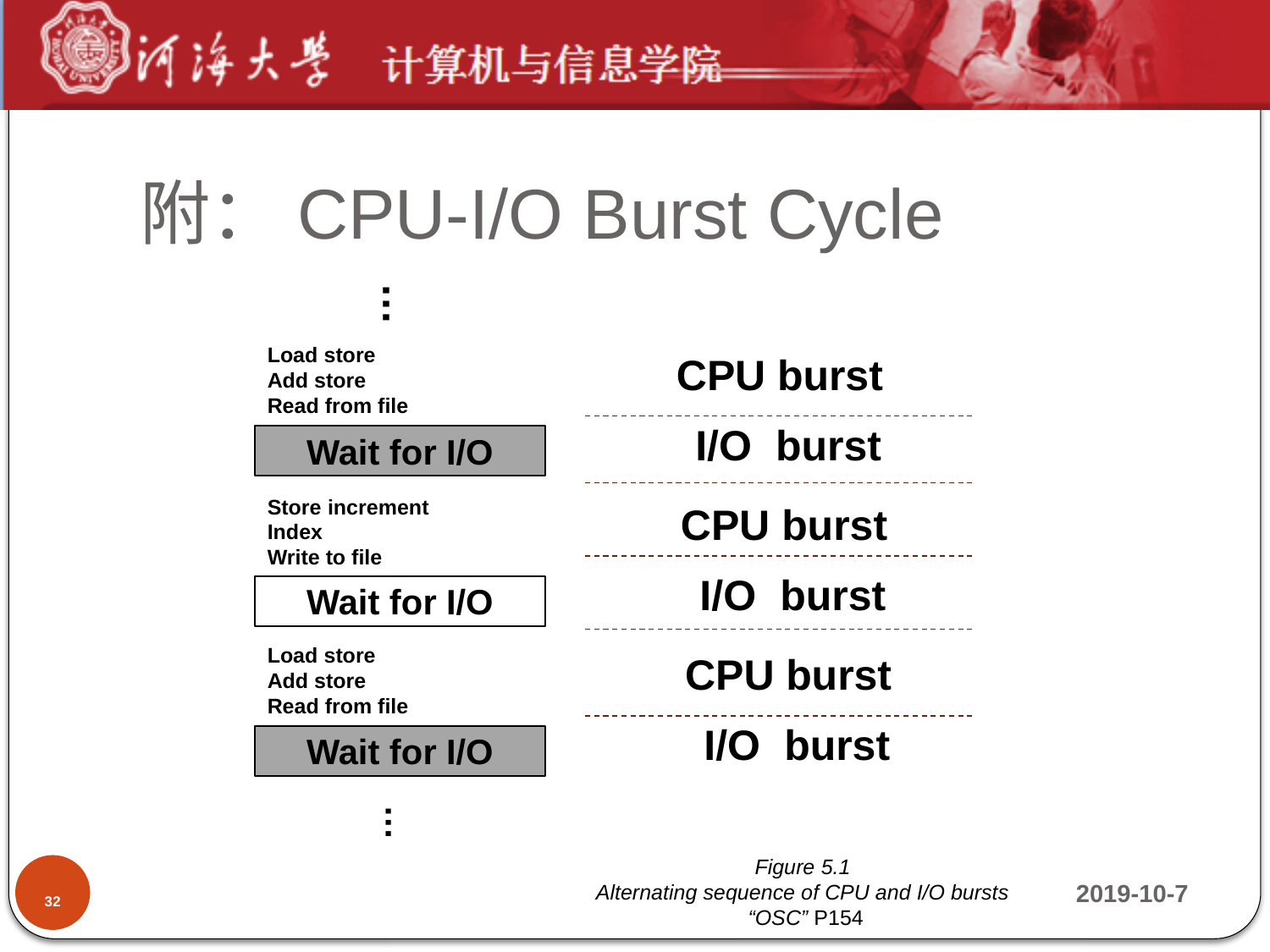

# 附：CPU-I/O Burst Cycle
…
Load store
Add store
Read from file
CPU burst
I/O  burst
Wait for I/O
CPU burst
Store increment
Index
Write to file
I/O  burst
Wait for I/O
Load store
Add store
Read from file
CPU burst
I/O  burst
Wait for I/O
…
Figure 5.1
Alternating sequence of CPU and I/O bursts
“OSC” P154
32
2019-10-7